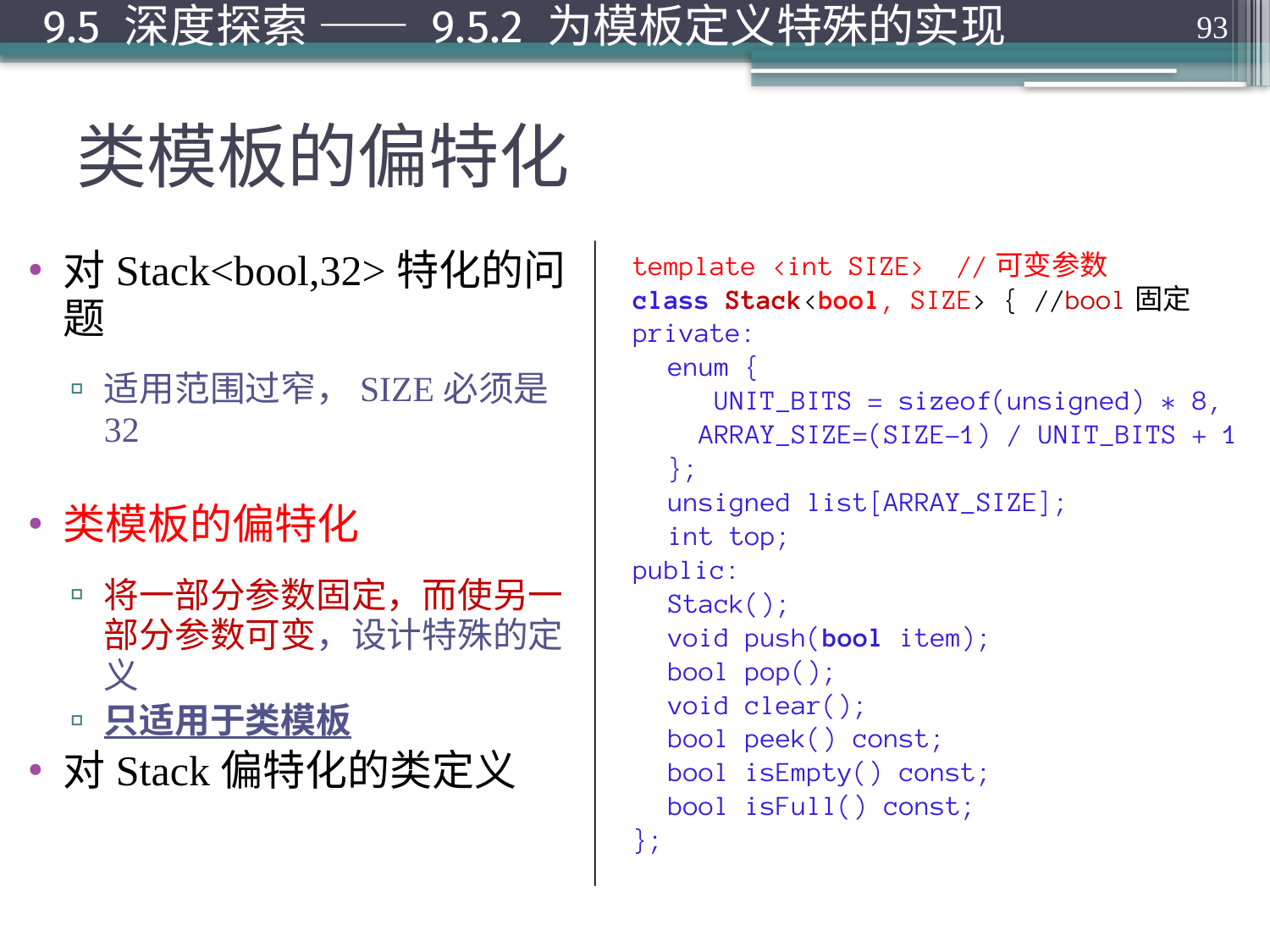

9.5 深度探索 —— 9.5.2 为模板定义特殊的实现
93
# 类模板的偏特化
对Stack<bool,32>特化的问题
适用范围过窄，SIZE必须是32

类模板的偏特化
将一部分参数固定，而使另一部分参数可变，设计特殊的定义
只适用于类模板
对Stack偏特化的类定义

template <int SIZE>  //可变参数
class Stack<bool, SIZE> { //bool固定
private:
	enum {
	   UNIT_BITS = sizeof(unsigned) * 8,
	  ARRAY_SIZE=(SIZE-1) / UNIT_BITS + 1
	};
	unsigned list[ARRAY_SIZE];
	int top;
public:
	Stack();
	void push(bool item);
	bool pop();
	void clear();
	bool peek() const;
	bool isEmpty() const;
	bool isFull() const;
};